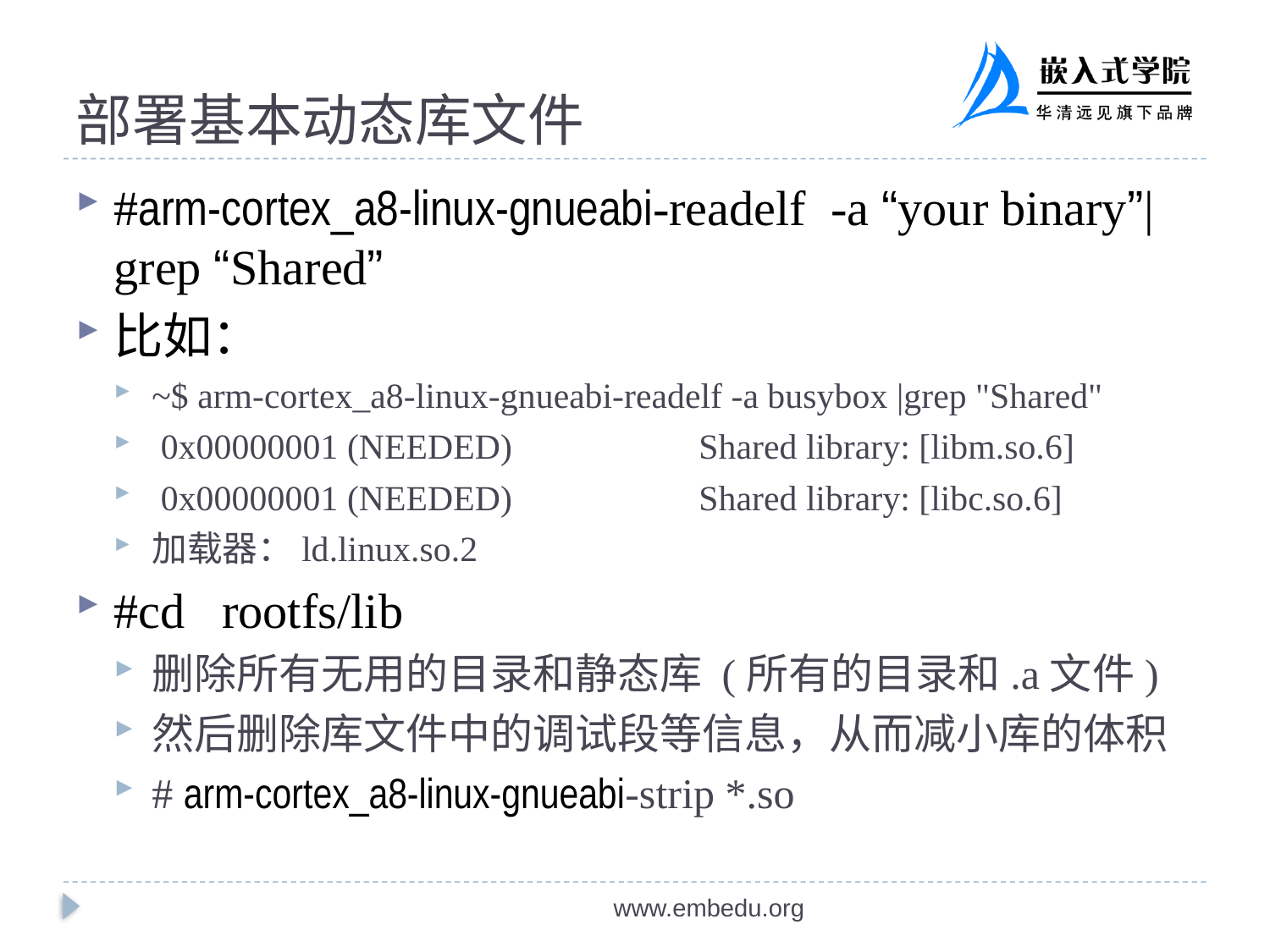

# 部署基本动态库文件
#arm-cortex_a8-linux-gnueabi-readelf  -a “your binary”|grep “Shared”
比如：
~$ arm-cortex_a8-linux-gnueabi-readelf -a busybox |grep "Shared"
 0x00000001 (NEEDED)                     Shared library: [libm.so.6]
 0x00000001 (NEEDED)                     Shared library: [libc.so.6]
加载器：ld.linux.so.2
#cd   rootfs/lib
删除所有无用的目录和静态库 (所有的目录和.a文件)‏
然后删除库文件中的调试段等信息，从而减小库的体积
# arm-cortex_a8-linux-gnueabi-strip *.so
www.embedu.org